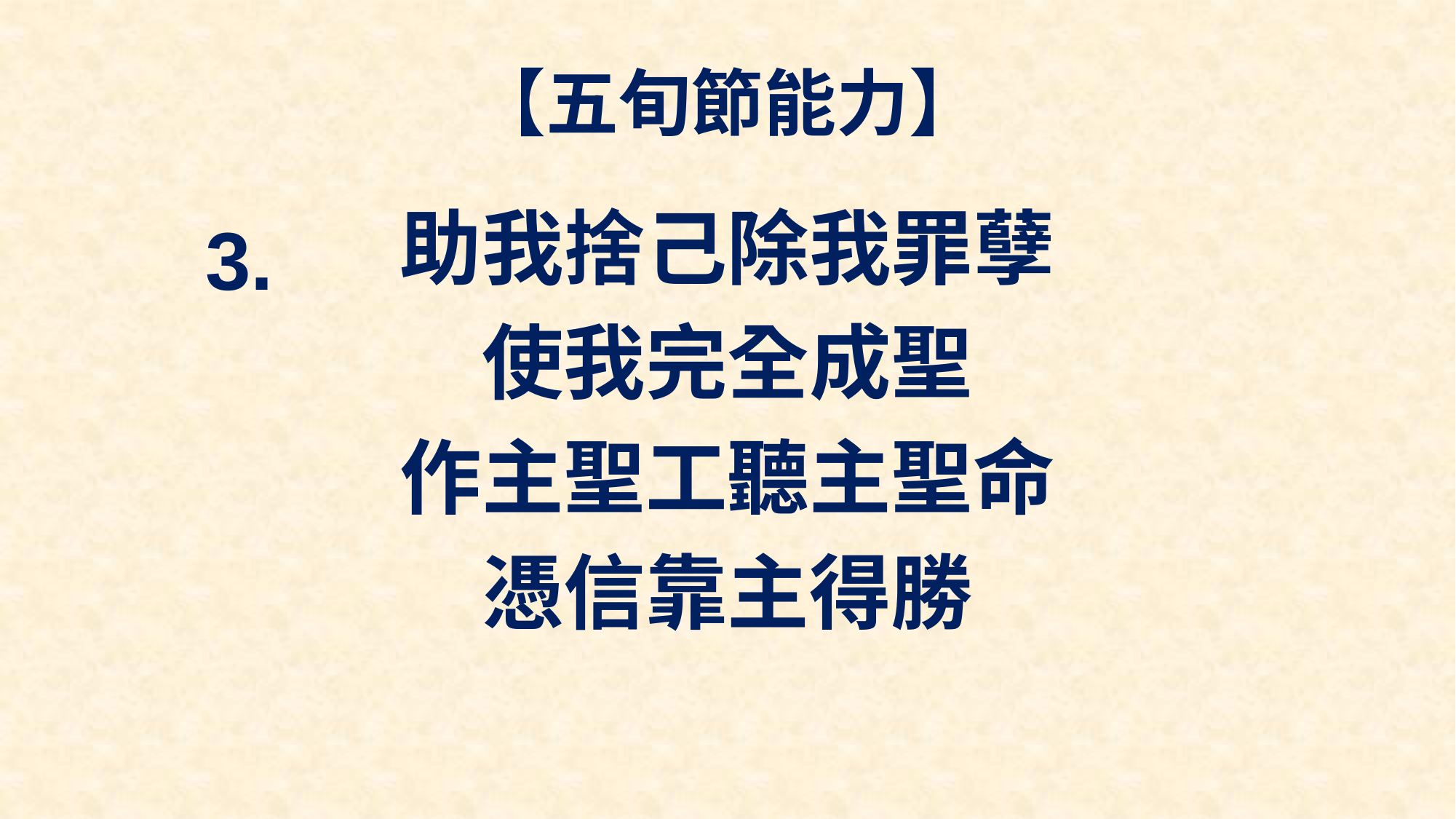

# 【五旬節能力】
助我捨己除我罪孽
使我完全成聖
作主聖工聽主聖命
憑信靠主得勝
3.